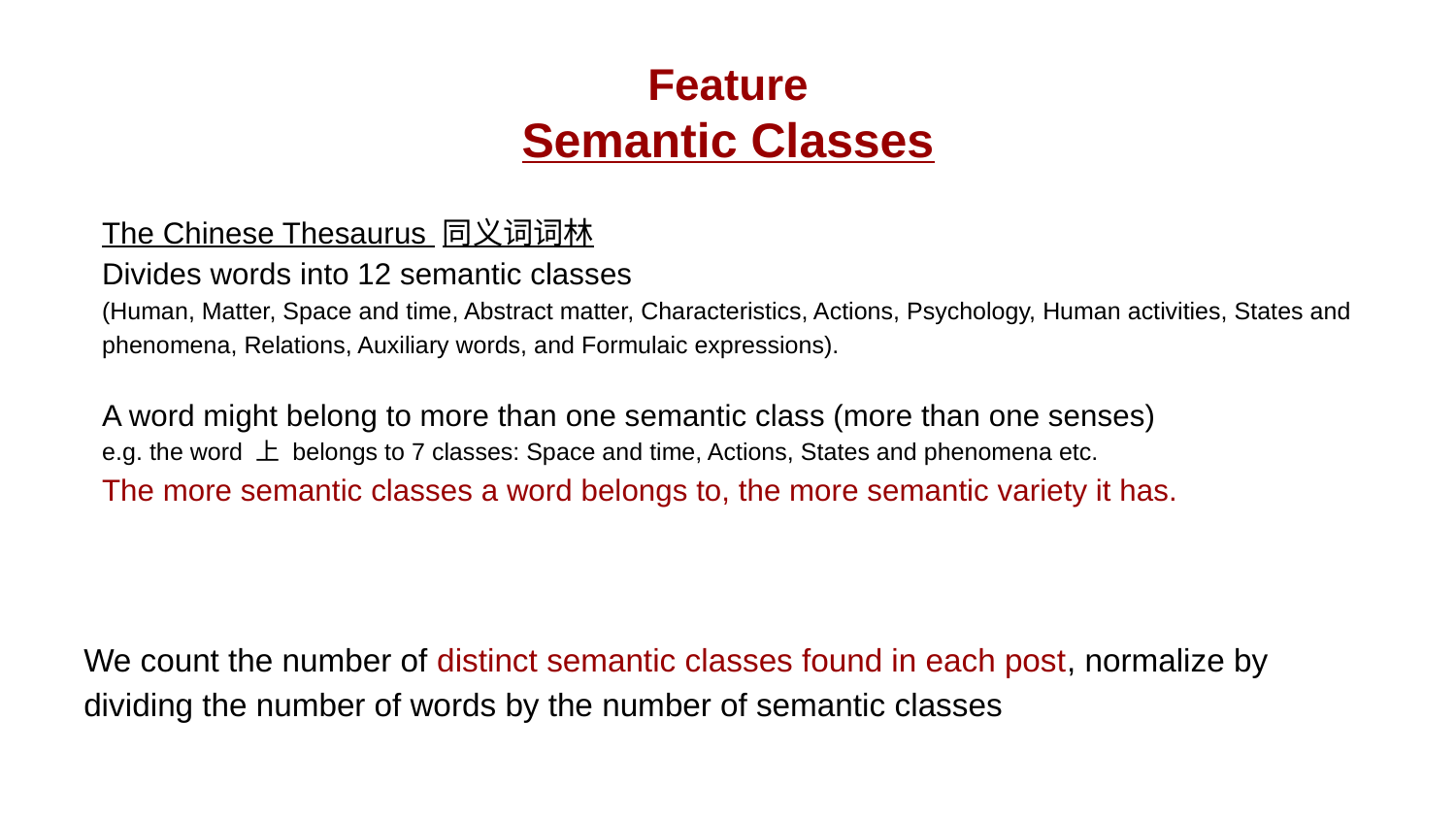

Feature
Semantic Classes
The Chinese Thesaurus 同义词词林
Divides words into 12 semantic classes
(Human, Matter, Space and time, Abstract matter, Characteristics, Actions, Psychology, Human activities, States and phenomena, Relations, Auxiliary words, and Formulaic expressions).
A word might belong to more than one semantic class (more than one senses)
e.g. the word 上 belongs to 7 classes: Space and time, Actions, States and phenomena etc.
The more semantic classes a word belongs to, the more semantic variety it has.

We count the number of distinct semantic classes found in each post, normalize by dividing the number of words by the number of semantic classes